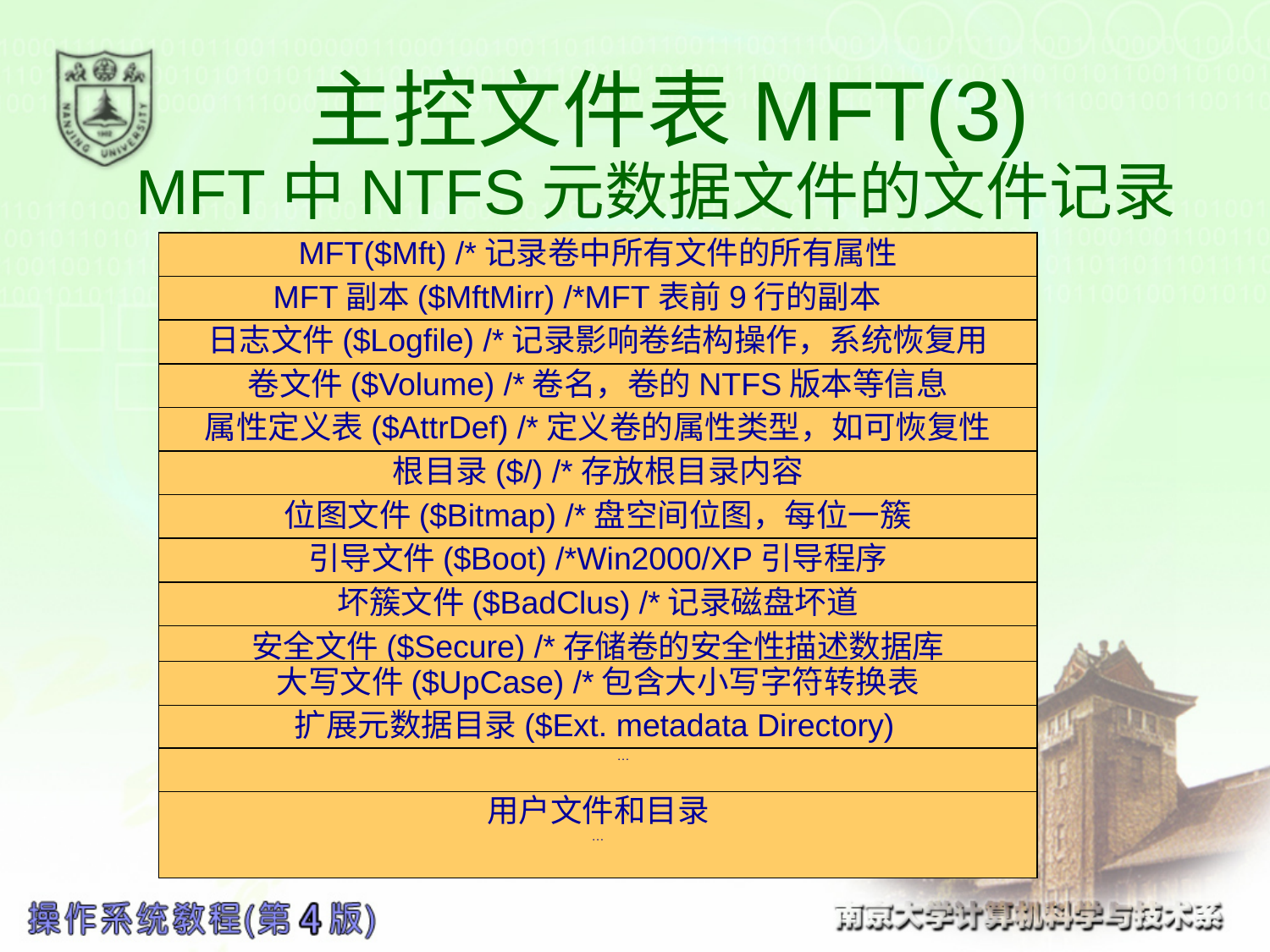

主控文件表MFT(3)
# MFT中NTFS元数据文件的文件记录
MFT($Mft) /*记录卷中所有文件的所有属性
MFT副本($MftMirr) /*MFT表前9行的副本
日志文件($Logfile) /*记录影响卷结构操作，系统恢复用
卷文件($Volume) /*卷名，卷的NTFS版本等信息
属性定义表($AttrDef) /*定义卷的属性类型，如可恢复性
根目录($/) /*存放根目录内容
位图文件($Bitmap) /*盘空间位图，每位一簇
引导文件($Boot) /*Win2000/XP引导程序
坏簇文件($BadClus) /*记录磁盘坏道
安全文件($Secure) /*存储卷的安全性描述数据库
大写文件($UpCase) /*包含大小写字符转换表
扩展元数据目录($Ext. metadata Directory)
                …
用户文件和目录
…